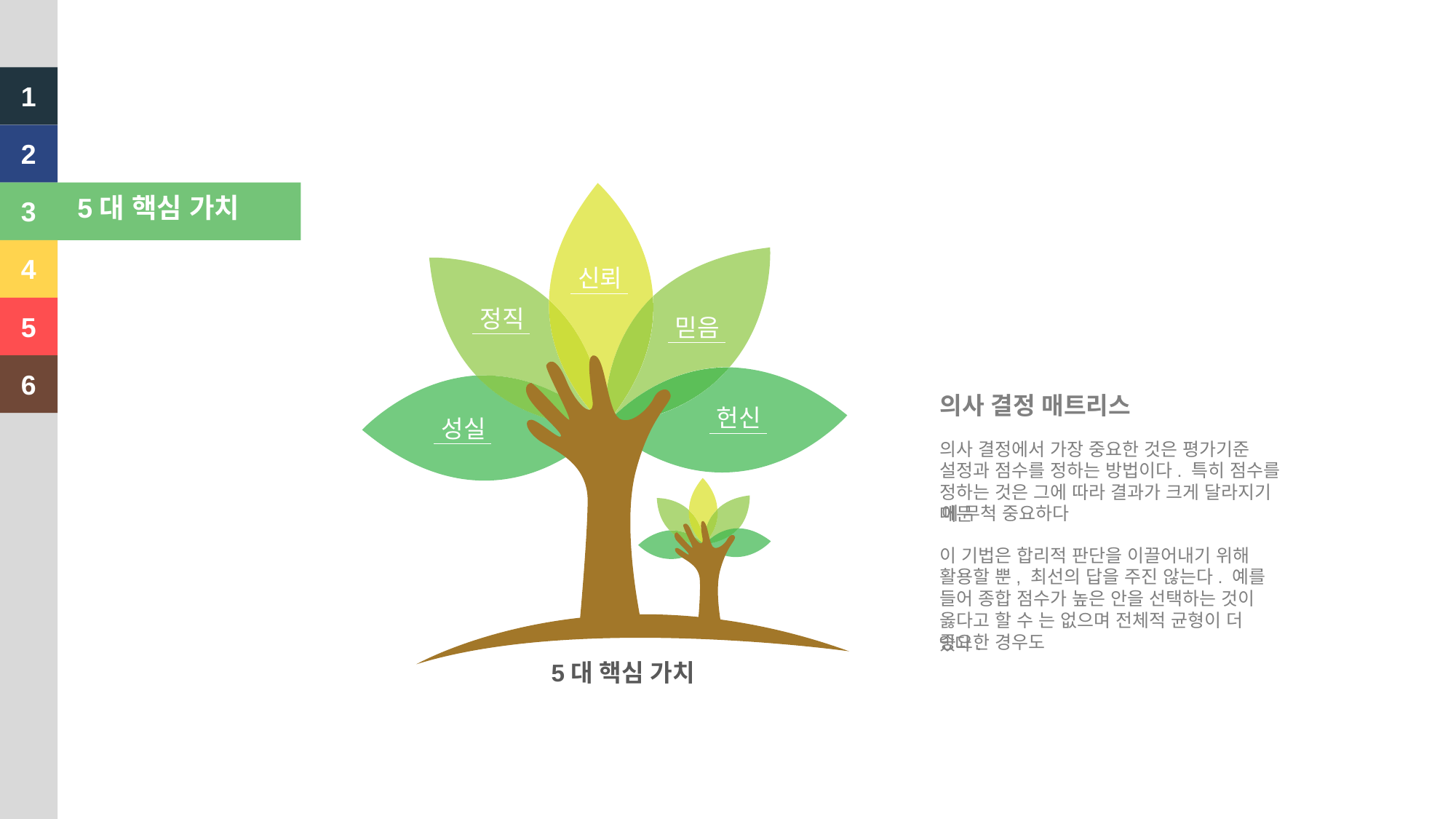

1

2

신뢰

5대 핵심 가치
3

4

믿음

정직

5

6

헌신

성실
의사 결정 매트리스
의사 결정에서 가장 중요한 것은 평가기준 설정과 점수를 정하는 방법이다. 특히 점수를 정하는 것은 그에 따라 결과가 크게 달라지기 때문

에 무척 중요하다

이 기법은 합리적 판단을 이끌어내기 위해 활용할 뿐, 최선의 답을 주진 않는다. 예를 들어 종합 점수가 높은 안을 선택하는 것이 옳다고 할 수 는 없으며 전체적 균형이 더 중요한 경우도

있다.
5대 핵심 가치